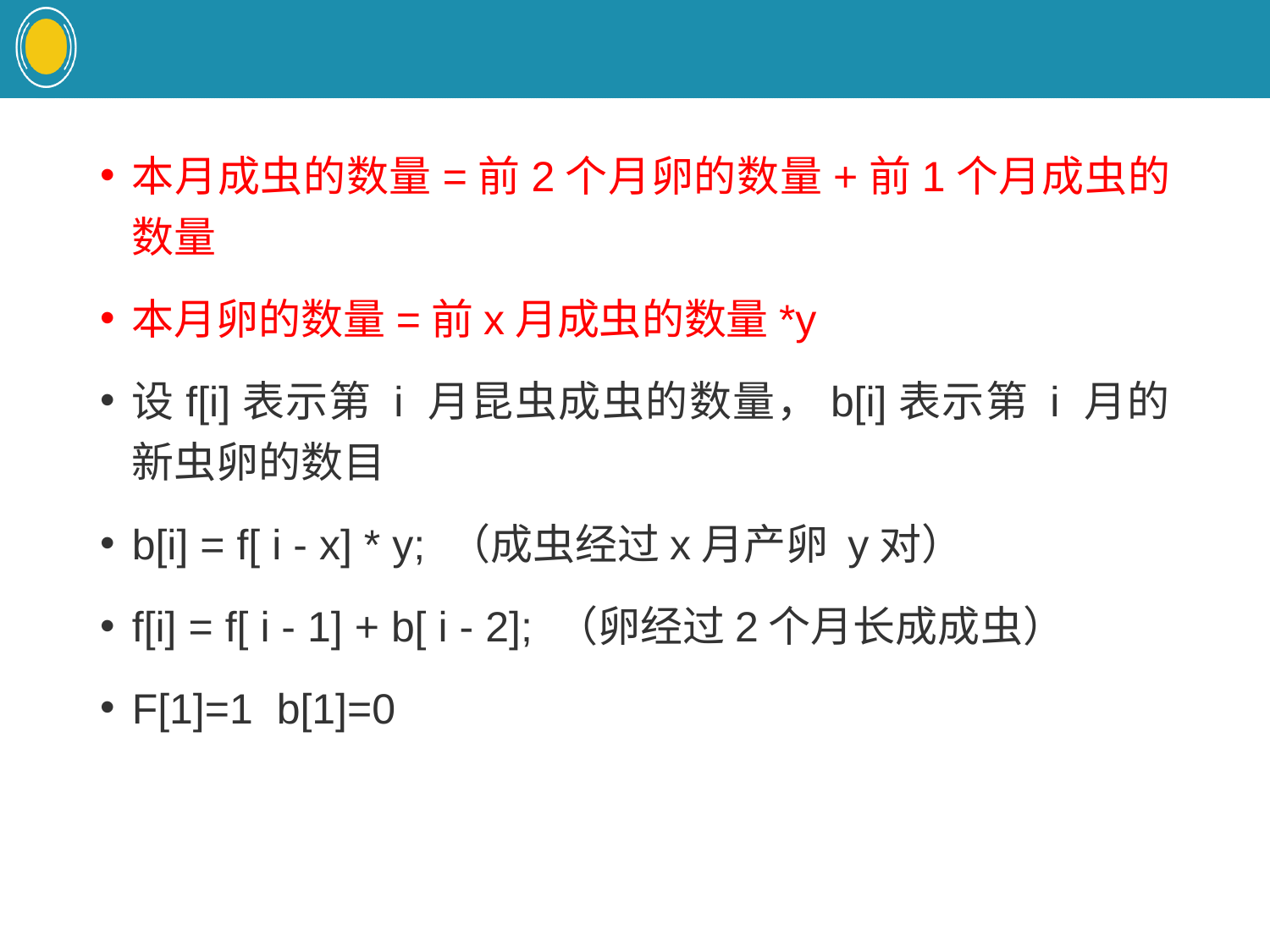

#
本月成虫的数量=前2个月卵的数量+前1个月成虫的数量
本月卵的数量=前x月成虫的数量*y
设f[i]表示第 i 月昆虫成虫的数量，b[i]表示第 i 月的新虫卵的数目
b[i] = f[ i - x] * y; （成虫经过x月产卵 y对）
f[i] = f[ i - 1] + b[ i - 2]; （卵经过2个月长成成虫）
F[1]=1  b[1]=0